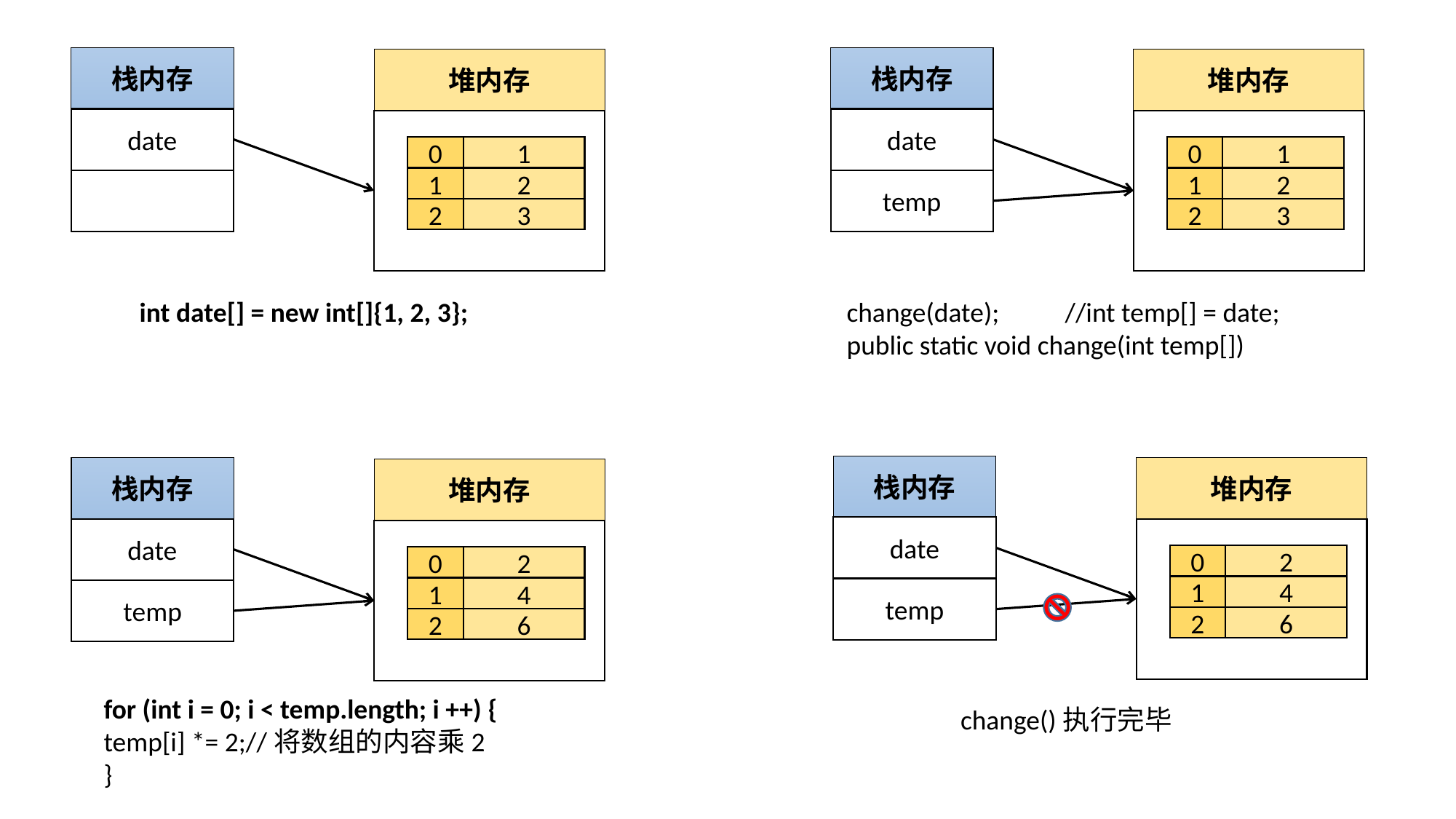

栈内存
栈内存
堆内存
堆内存
date
date

0
1
0
1
1
2
1
2

temp
2
3
2
3
int date[] = new int[]{1, 2, 3};
change(date);	//int temp[] = date;
public static void change(int temp[])
栈内存
栈内存
堆内存
堆内存
date
date

0
2
0
2
1
4
1
4
temp
temp

2
6
2
6
for (int i = 0; i < temp.length; i ++) {
temp[i] *= 2;//将数组的内容乘2
}
change()执行完毕